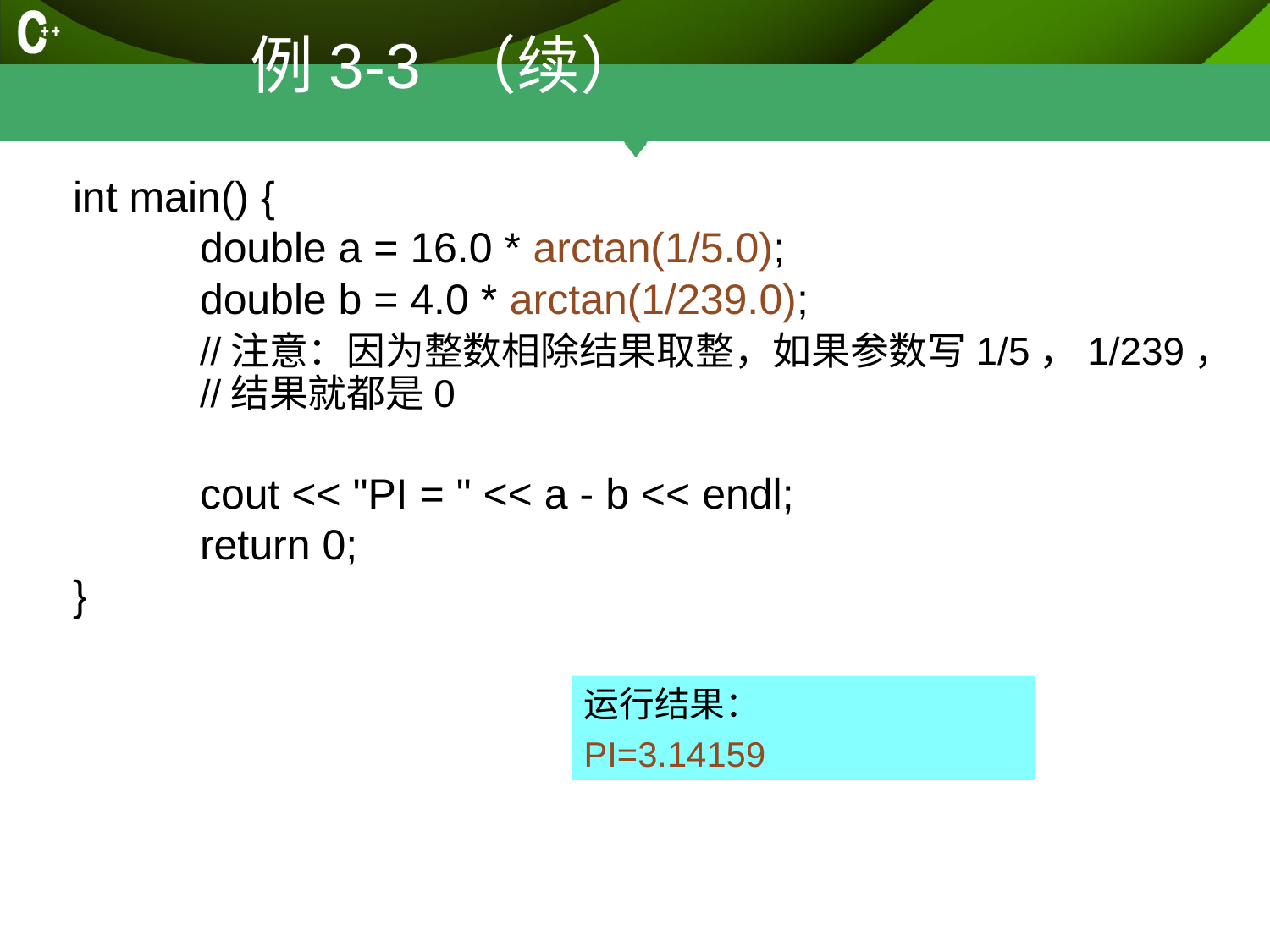

# 例3-3 （续）
int main() {
	double a = 16.0 * arctan(1/5.0);
	double b = 4.0 * arctan(1/239.0);
	//注意：因为整数相除结果取整，如果参数写1/5，1/239，  	//结果就都是0

	cout << "PI = " << a - b << endl;
	return 0;
}

运行结果：
PI=3.14159